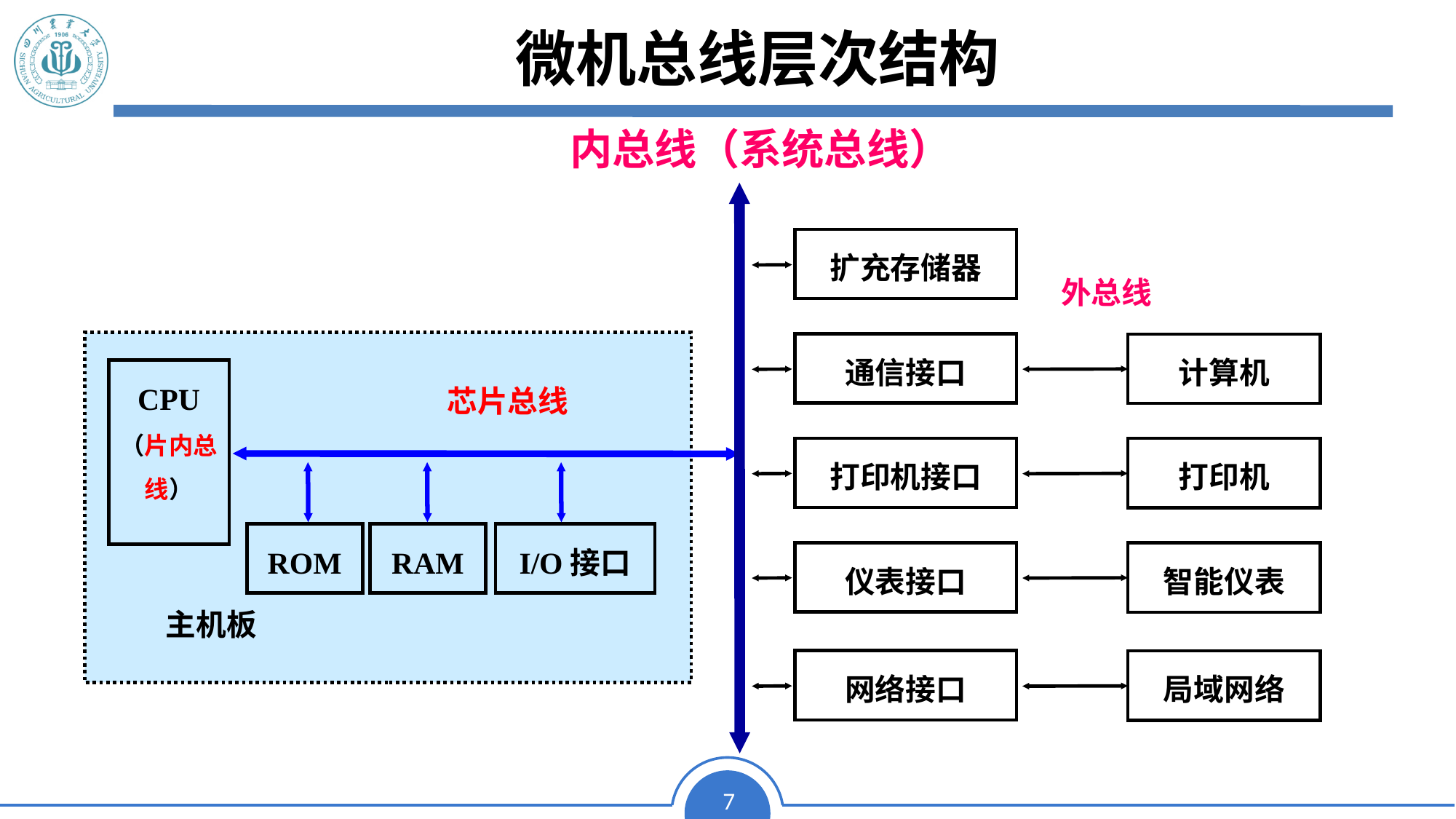

# 微机总线层次结构
微机总线层次结构
内总线（系统总线）

扩充存储器

外总线

通信接口
计算机
CPU
（片内总线）

芯片总线
打印机接口
打印机

ROM
RAM
I/O接口
仪表接口
智能仪表
主机板
网络接口
局域网络